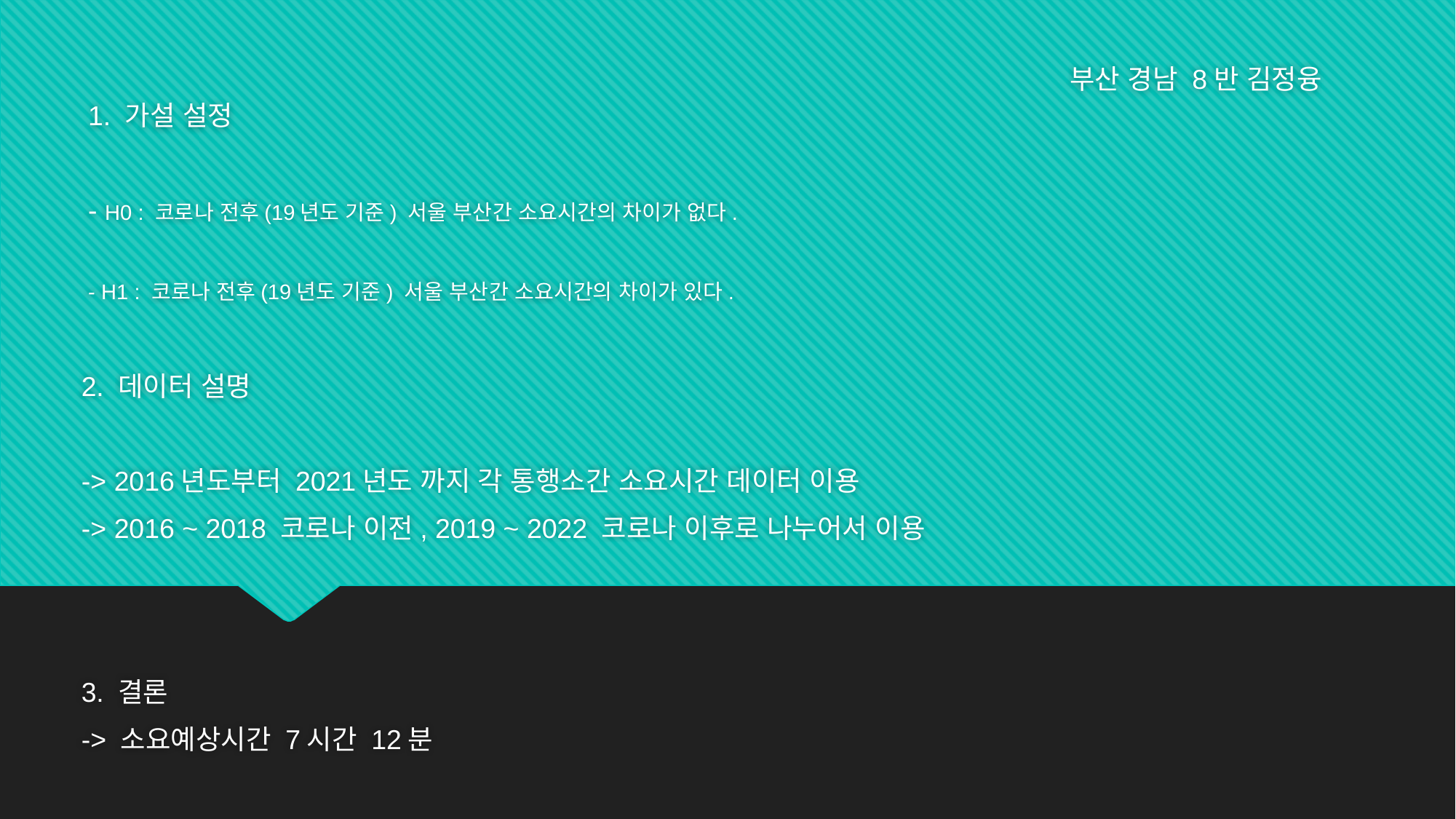

부산 경남 8반 김정융
1. 가설 설정

- H0 : 코로나 전후(19년도 기준) 서울 부산간 소요시간의 차이가 없다.

- H1 : 코로나 전후(19년도 기준) 서울 부산간 소요시간의 차이가 있다.
2. 데이터 설명

-> 2016년도부터 2021년도 까지 각 통행소간 소요시간 데이터 이용
-> 2016 ~ 2018 코로나 이전, 2019 ~ 2022 코로나 이후로 나누어서 이용
3. 결론
-> 소요예상시간 7시간 12분